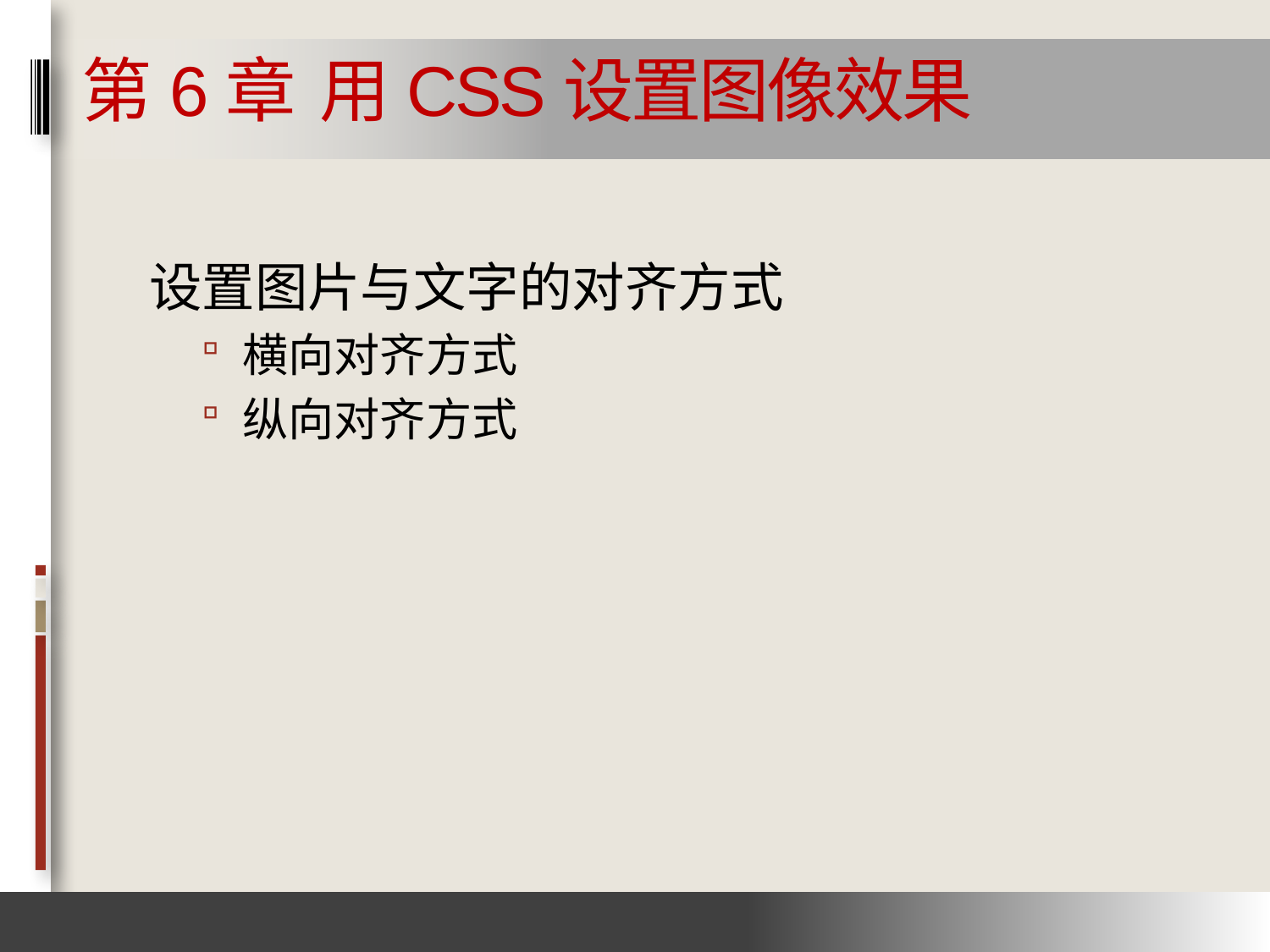

# 第6章  用CSS设置图像效果
设置图片与文字的对齐方式
横向对齐方式
纵向对齐方式